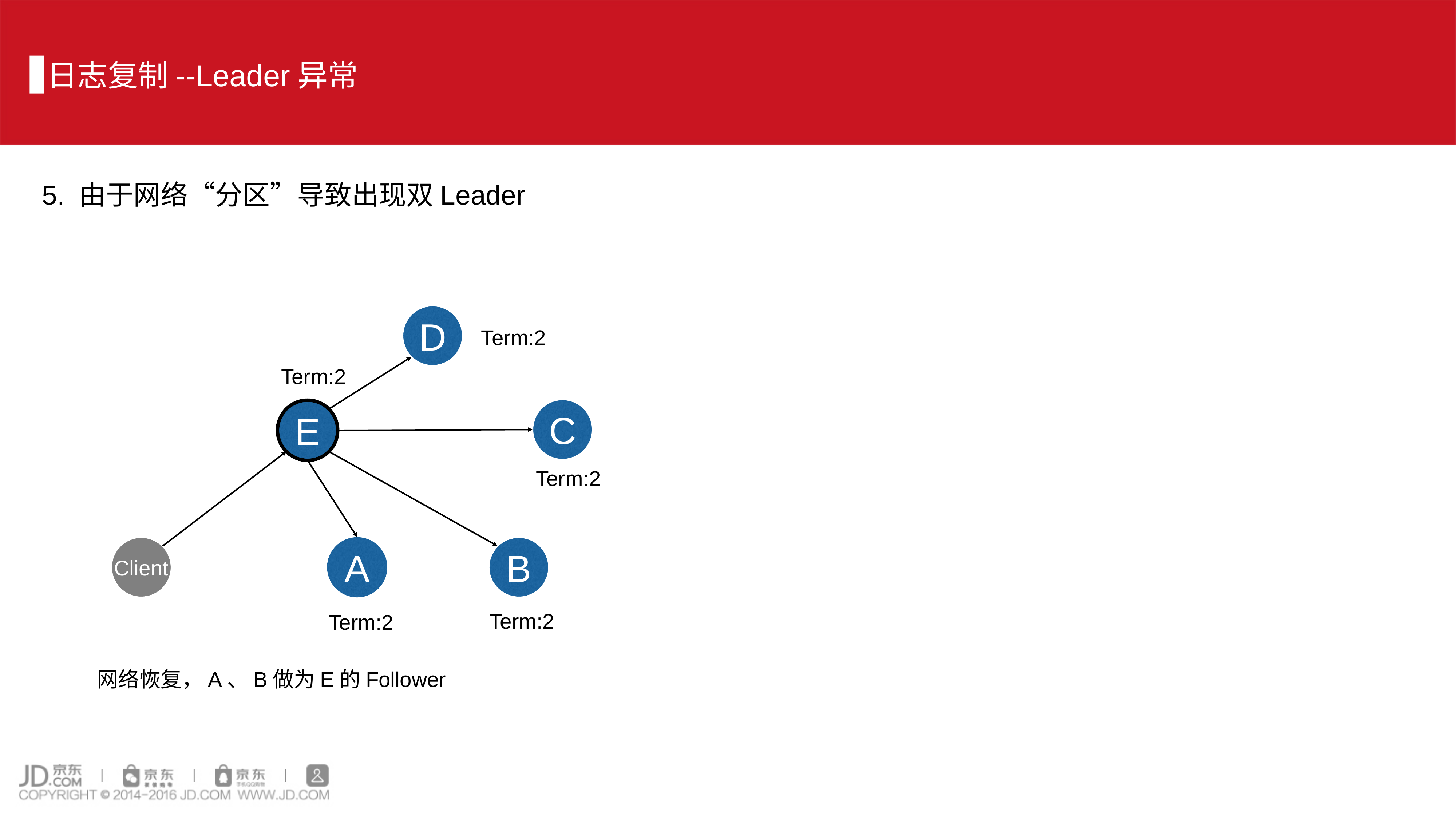

日志复制--Leader异常

5. 由于网络“分区”导致出现双Leader

D
Term:2
Term:2

C
E
Term:2

Client

A
B
Term:2
Term:2
网络恢复，A、B做为E的Follower